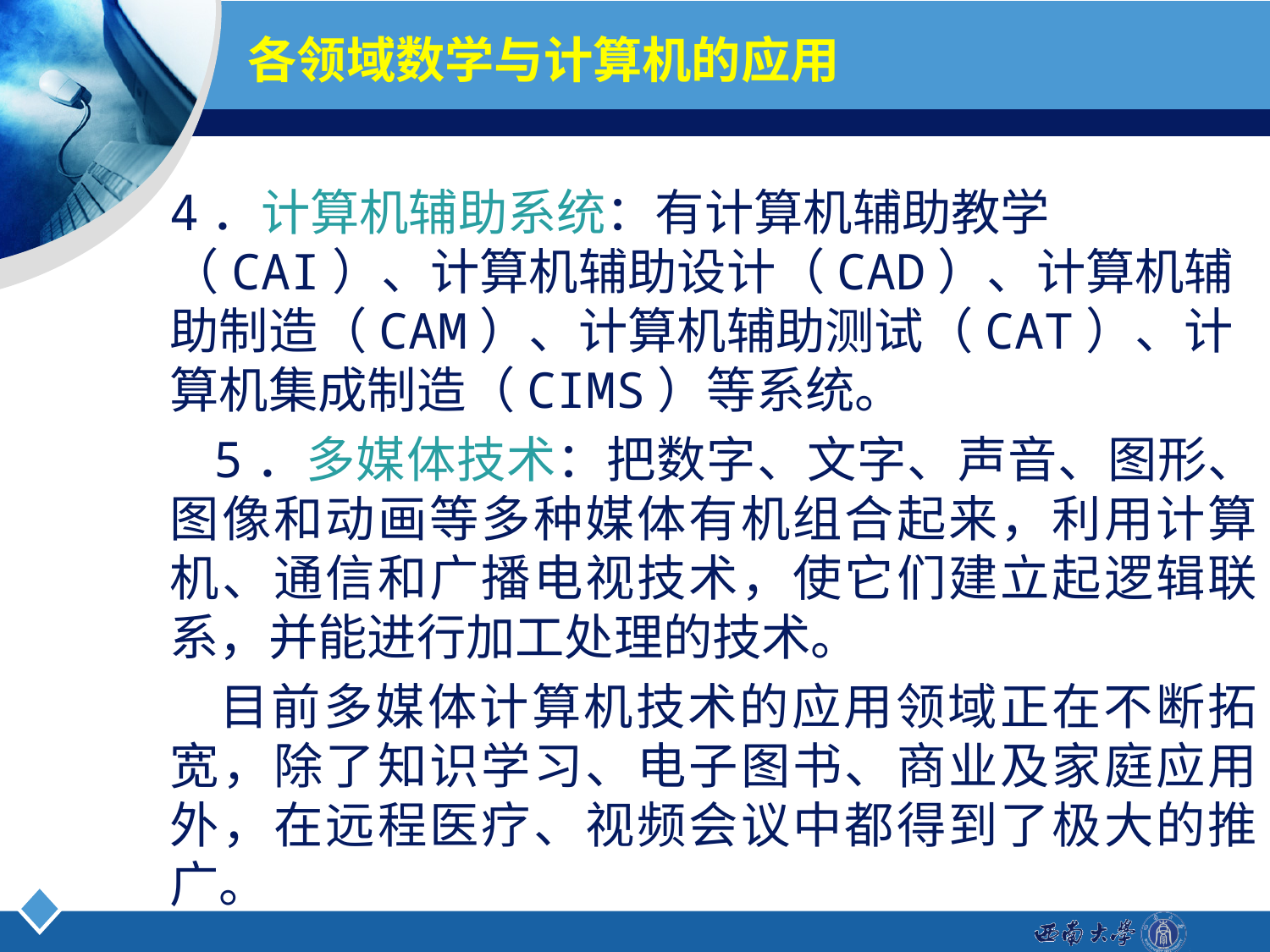

# 各领域数学与计算机的应用
4．计算机辅助系统：有计算机辅助教学（CAI）、计算机辅助设计（CAD）、计算机辅助制造（CAM）、计算机辅助测试（CAT）、计算机集成制造（CIMS）等系统。
   5．多媒体技术：把数字、文字、声音、图形、图像和动画等多种媒体有机组合起来，利用计算机、通信和广播电视技术，使它们建立起逻辑联系，并能进行加工处理的技术。
      目前多媒体计算机技术的应用领域正在不断拓宽，除了知识学习、电子图书、商业及家庭应用外，在远程医疗、视频会议中都得到了极大的推广。